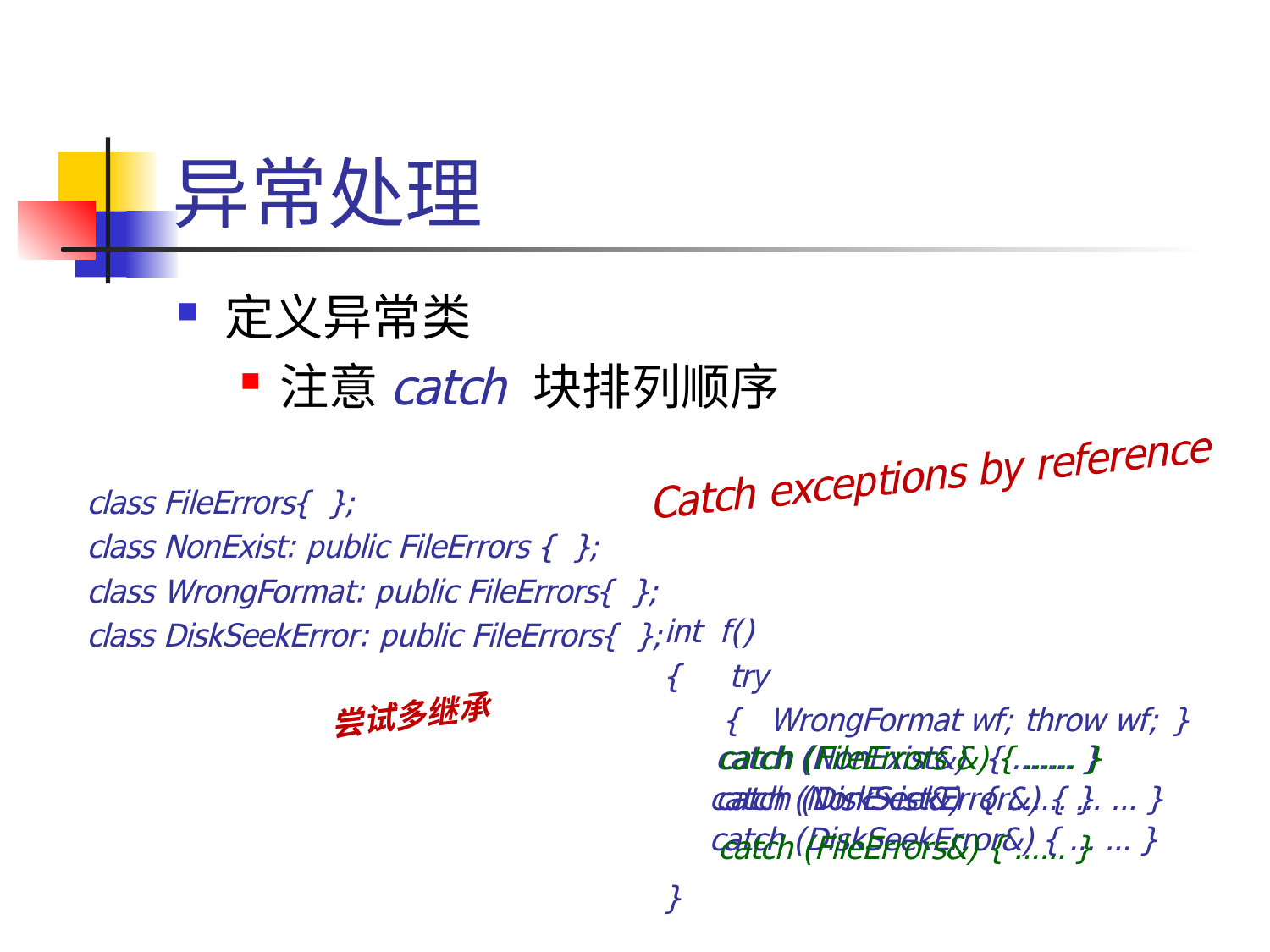

# 异常处理
定义异常类
注意catch 块排列顺序
Catch exceptions by reference
class FileErrors{  };
class NonExist: public FileErrors {  };
class WrongFormat: public FileErrors{  };
class DiskSeekError: public FileErrors{  };
int  f()
{     try
      {   WrongFormat wf; throw wf;	}

}
尝试多继承
catch (NonExist&)  { ……. }
catch (DiskSeekError&) { … … }
catch (FileErrors &) { …… }
catch (NonExist&)  { ……. }
catch (DiskSeekError&) { … … }
catch (FileErrors&) { …… }